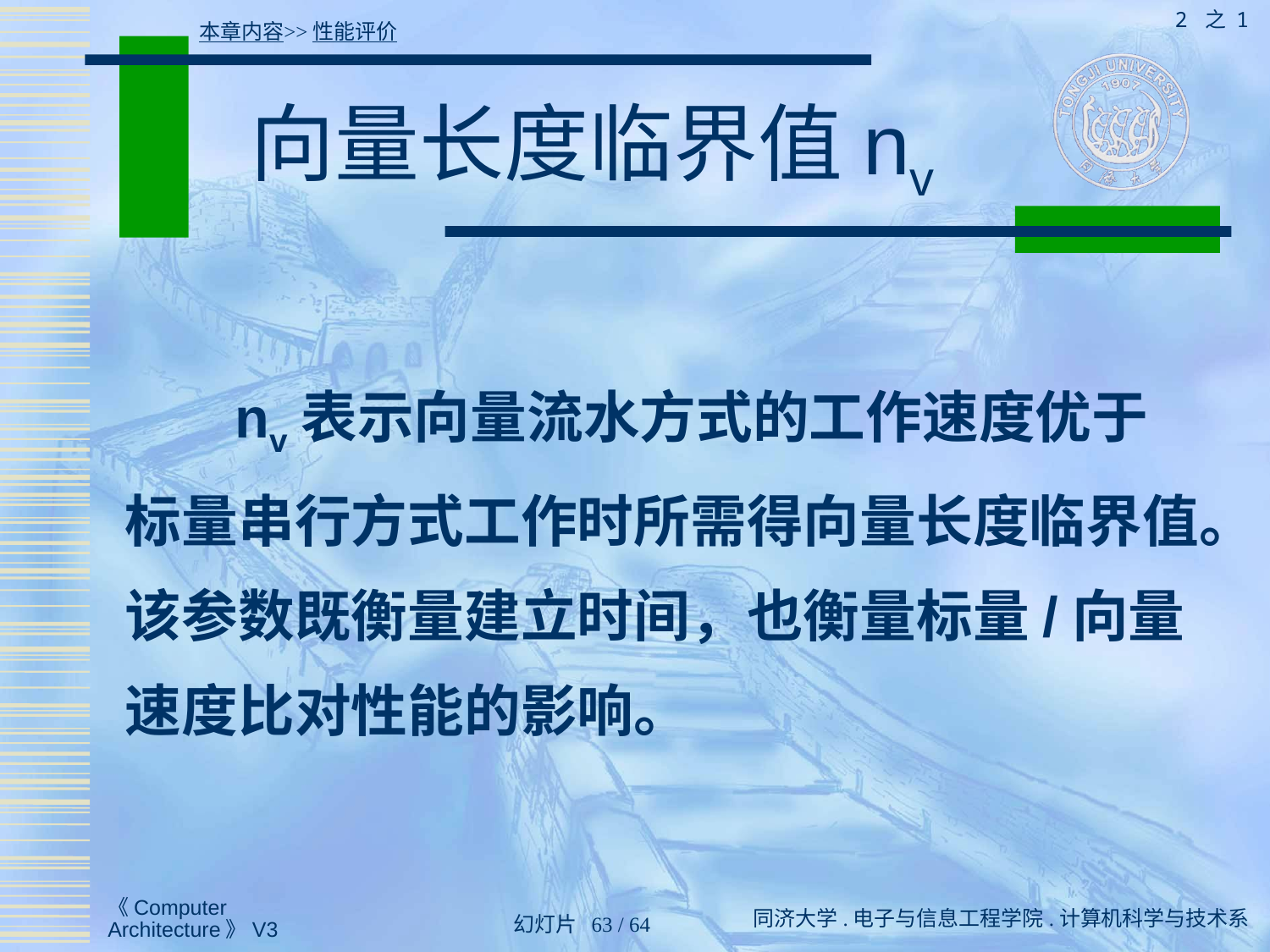

2 之 1
本章内容>>性能评价
# 向量长度临界值nv
       nv表示向量流水方式的工作速度优于标量串行方式工作时所需得向量长度临界值。该参数既衡量建立时间，也衡量标量/向量速度比对性能的影响。